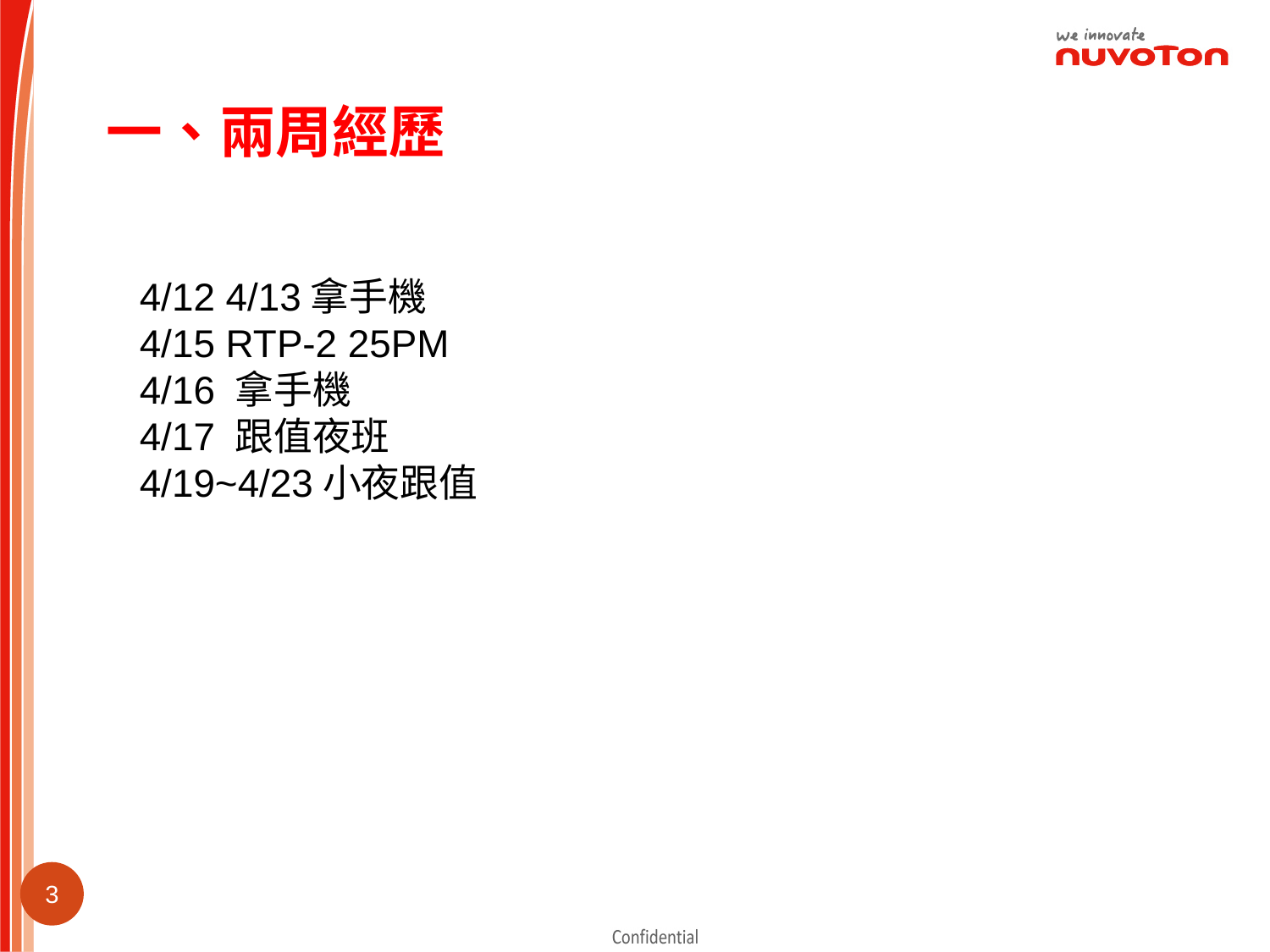

# 一、兩周經歷

4/12 4/13拿手機
4/15 RTP-2 25PM
4/16 拿手機
4/17 跟值夜班
4/19~4/23小夜跟值

3